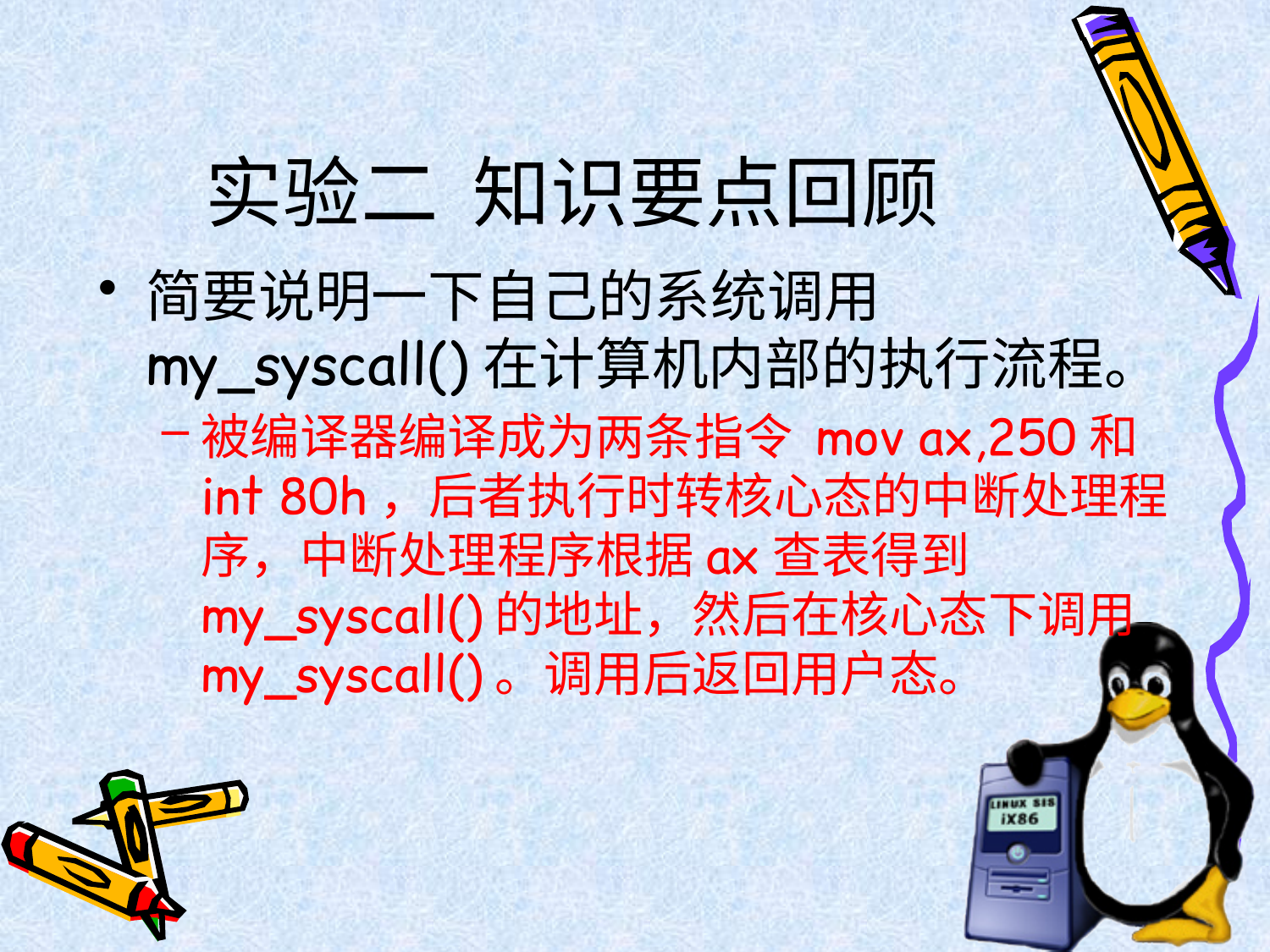

# 实验二  知识要点回顾
简要说明一下自己的系统调用my_syscall()在计算机内部的执行流程。
被编译器编译成为两条指令 mov ax,250和int 80h，后者执行时转核心态的中断处理程序，中断处理程序根据ax查表得到my_syscall()的地址，然后在核心态下调用my_syscall()。调用后返回用户态。